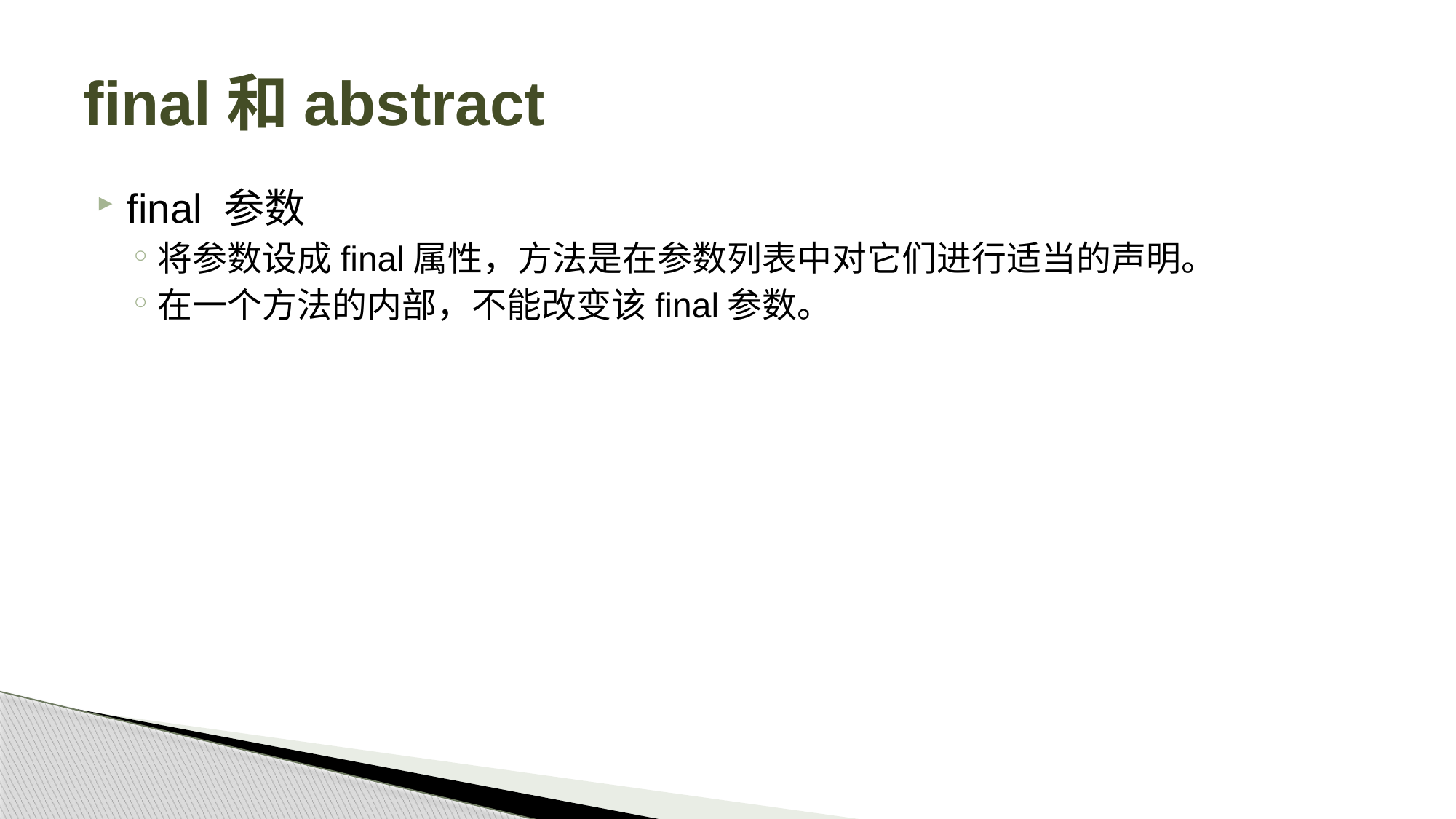

# final和abstract
final 参数
将参数设成final属性，方法是在参数列表中对它们进行适当的声明。
在一个方法的内部，不能改变该final参数。